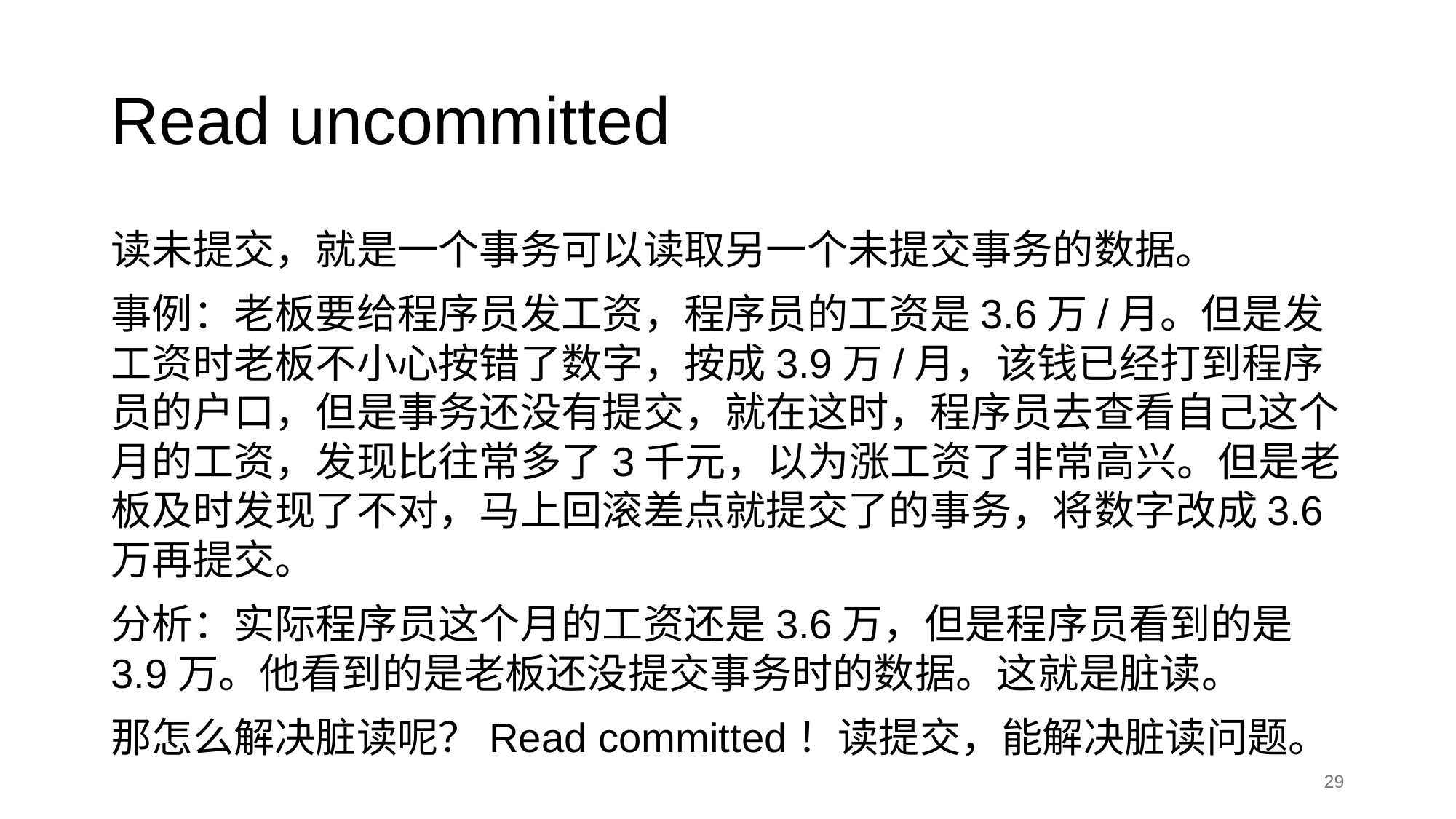

# Read uncommitted
读未提交，就是一个事务可以读取另一个未提交事务的数据。
事例：老板要给程序员发工资，程序员的工资是3.6万/月。但是发工资时老板不小心按错了数字，按成3.9万/月，该钱已经打到程序员的户口，但是事务还没有提交，就在这时，程序员去查看自己这个月的工资，发现比往常多了3千元，以为涨工资了非常高兴。但是老板及时发现了不对，马上回滚差点就提交了的事务，将数字改成3.6万再提交。
分析：实际程序员这个月的工资还是3.6万，但是程序员看到的是3.9万。他看到的是老板还没提交事务时的数据。这就是脏读。
那怎么解决脏读呢？Read committed！读提交，能解决脏读问题。
29